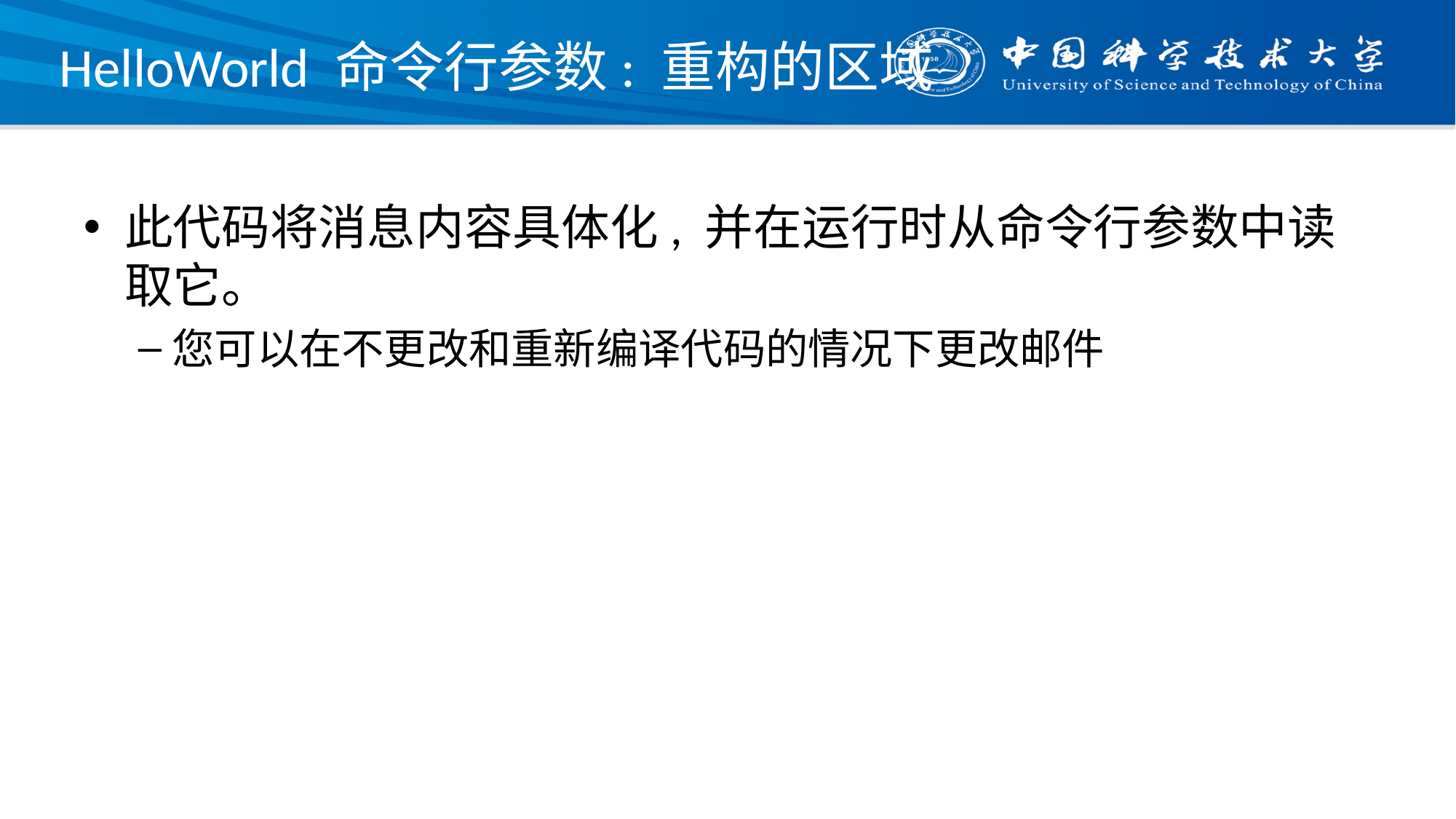

# HelloWorld 命令行参数: 重构的区域
此代码将消息内容具体化, 并在运行时从命令行参数中读取它。
您可以在不更改和重新编译代码的情况下更改邮件